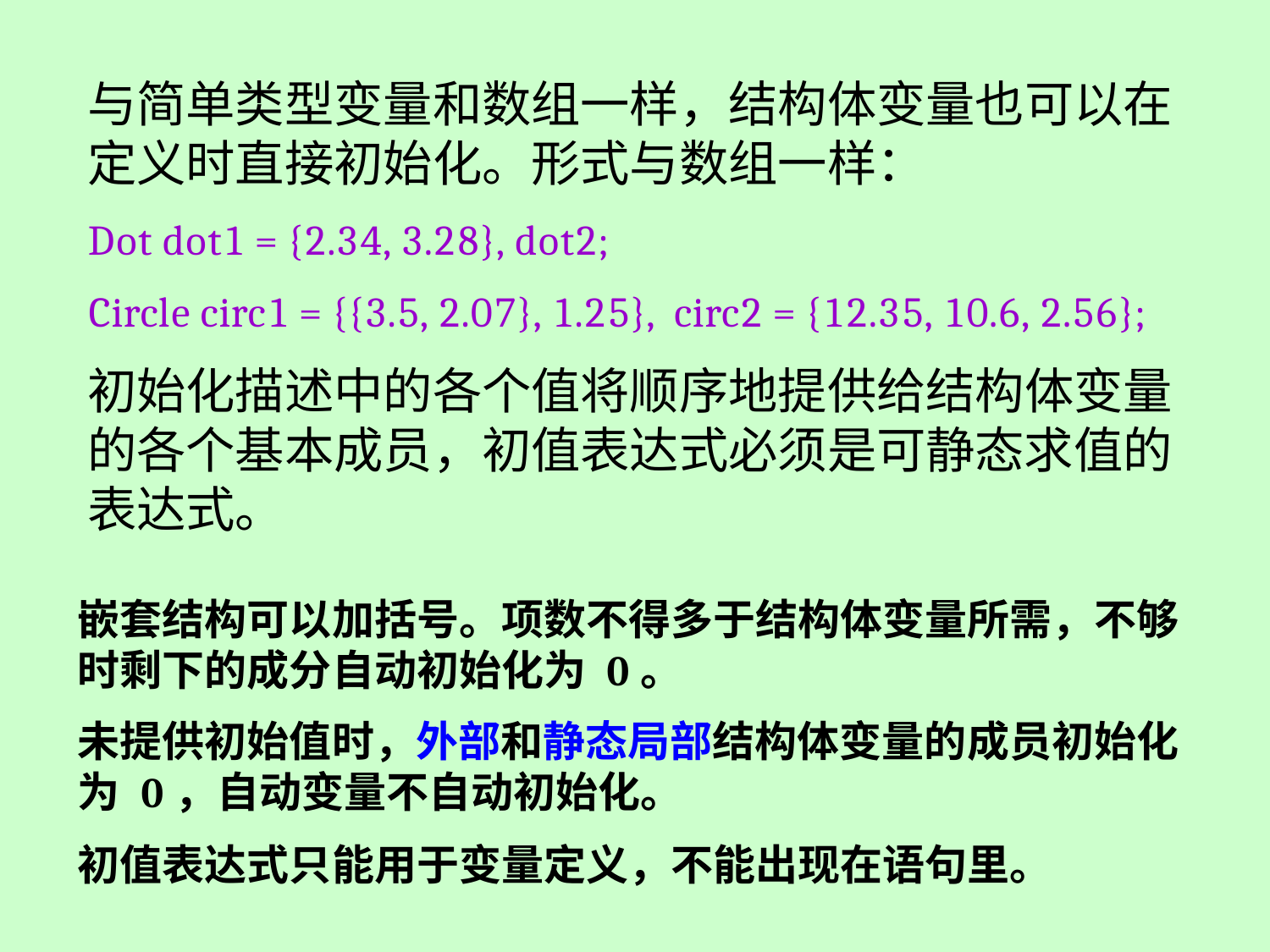

与简单类型变量和数组一样，结构体变量也可以在定义时直接初始化。形式与数组一样：
Dot dot1 = {2.34, 3.28}, dot2;
Circle circ1 = {{3.5, 2.07}, 1.25},  circ2 = {12.35, 10.6, 2.56};
初始化描述中的各个值将顺序地提供给结构体变量的各个基本成员，初值表达式必须是可静态求值的表达式。
嵌套结构可以加括号。项数不得多于结构体变量所需，不够时剩下的成分自动初始化为 0。
未提供初始值时，外部和静态局部结构体变量的成员初始化为 0，自动变量不自动初始化。
初值表达式只能用于变量定义，不能出现在语句里。
18